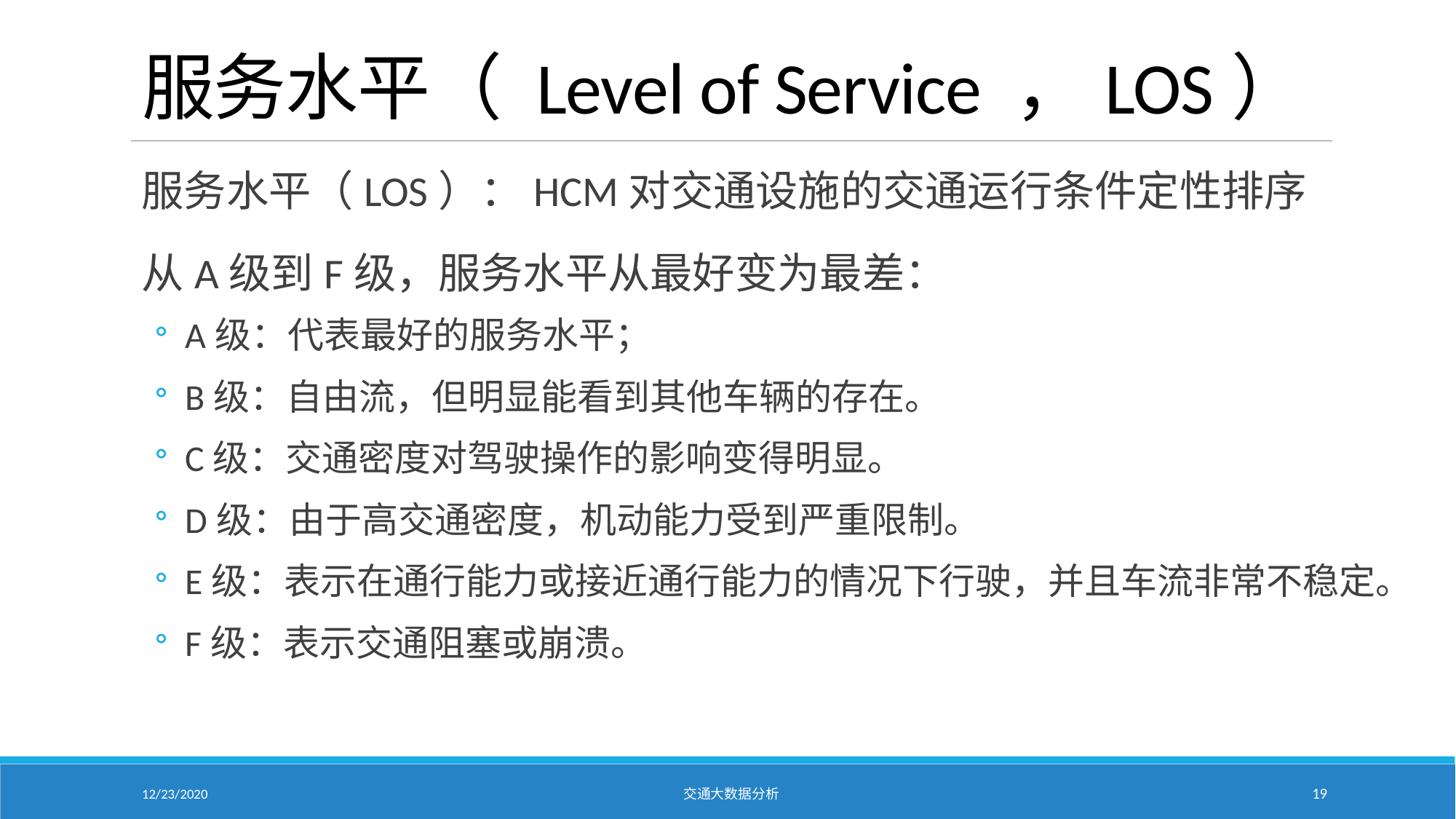

# 服务水平（ Level of Service ，LOS）
服务水平（LOS）：HCM对交通设施的交通运行条件定性排序
从A级到F级，服务水平从最好变为最差：
 A级：代表最好的服务水平；
 B级：自由流，但明显能看到其他车辆的存在。
 C级：交通密度对驾驶操作的影响变得明显。
 D级：由于高交通密度，机动能力受到严重限制。
 E级：表示在通行能力或接近通行能力的情况下行驶，并且车流非常不稳定。
 F级：表示交通阻塞或崩溃。
12/23/2020
交通大数据分析
19